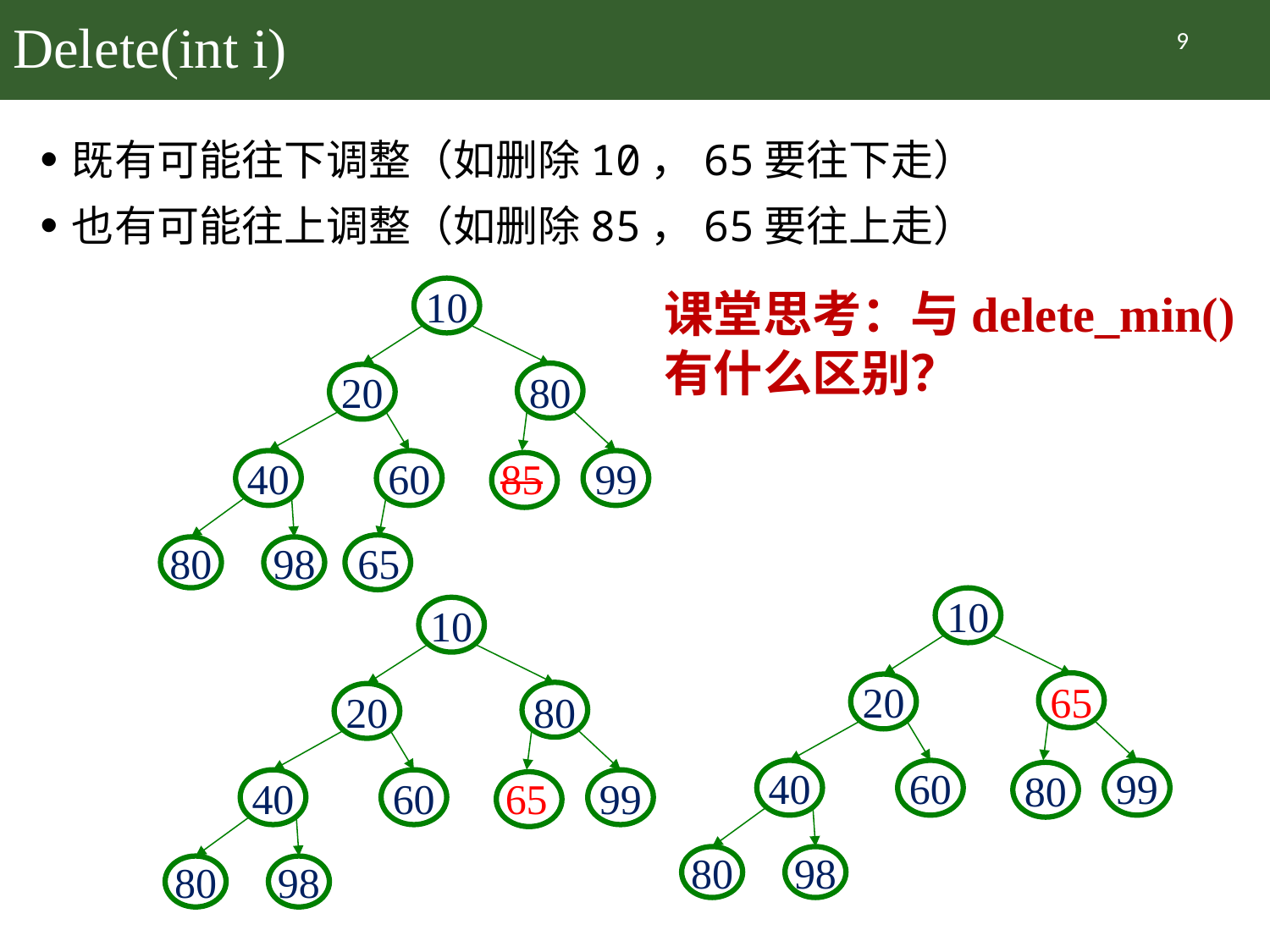

# Delete(int i)
9
既有可能往下调整（如删除10，65要往下走）
也有可能往上调整（如删除85，65要往上走）
课堂思考：与delete_min() 有什么区别？
10

20
80
40
60
85
99

80
98
65
10

20
65
40
60

99
80
80
98
10

20
80
40
60
65
99

80
98